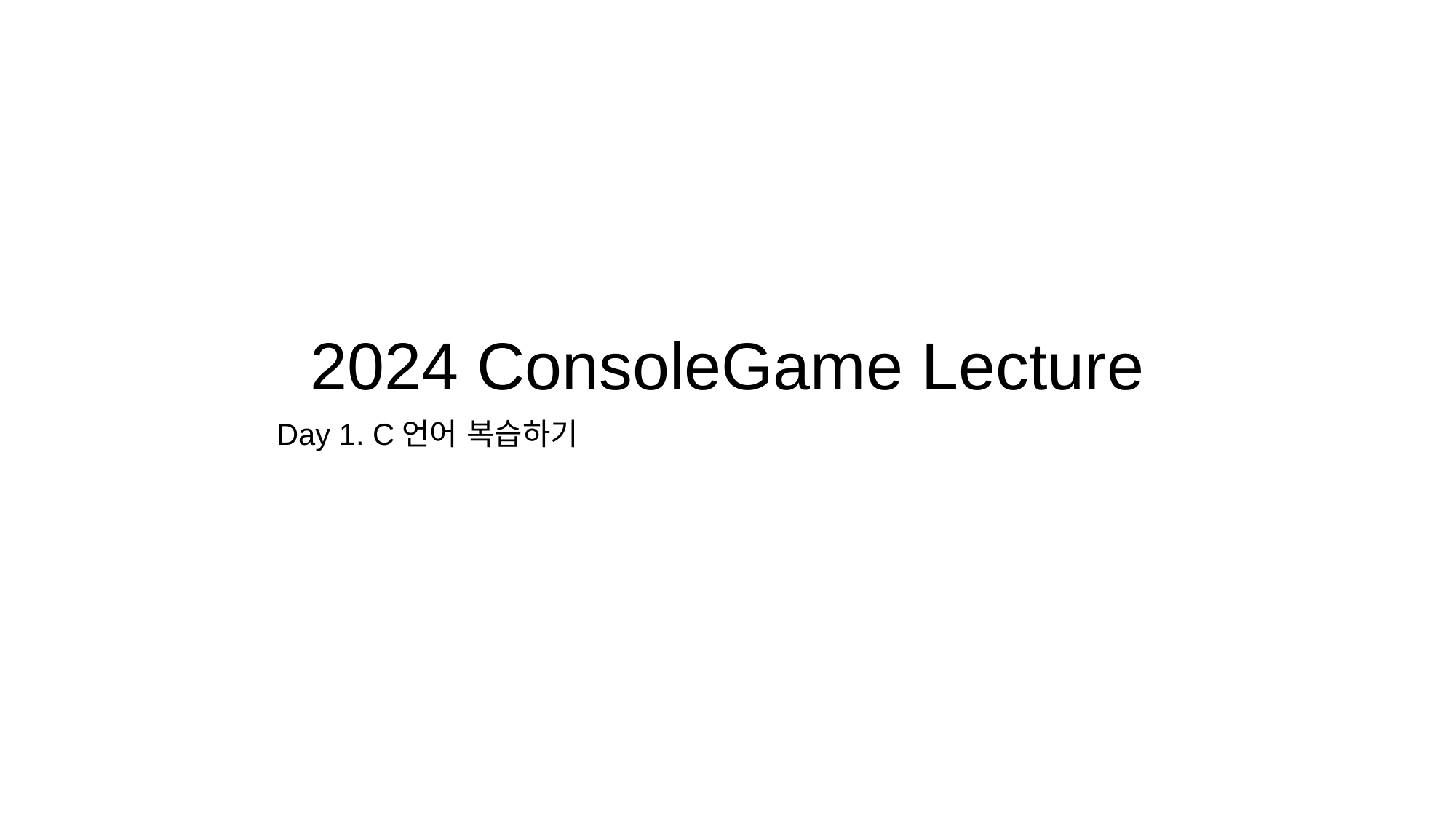

2024 ConsoleGame Lecture
Day 1. C언어 복습하기